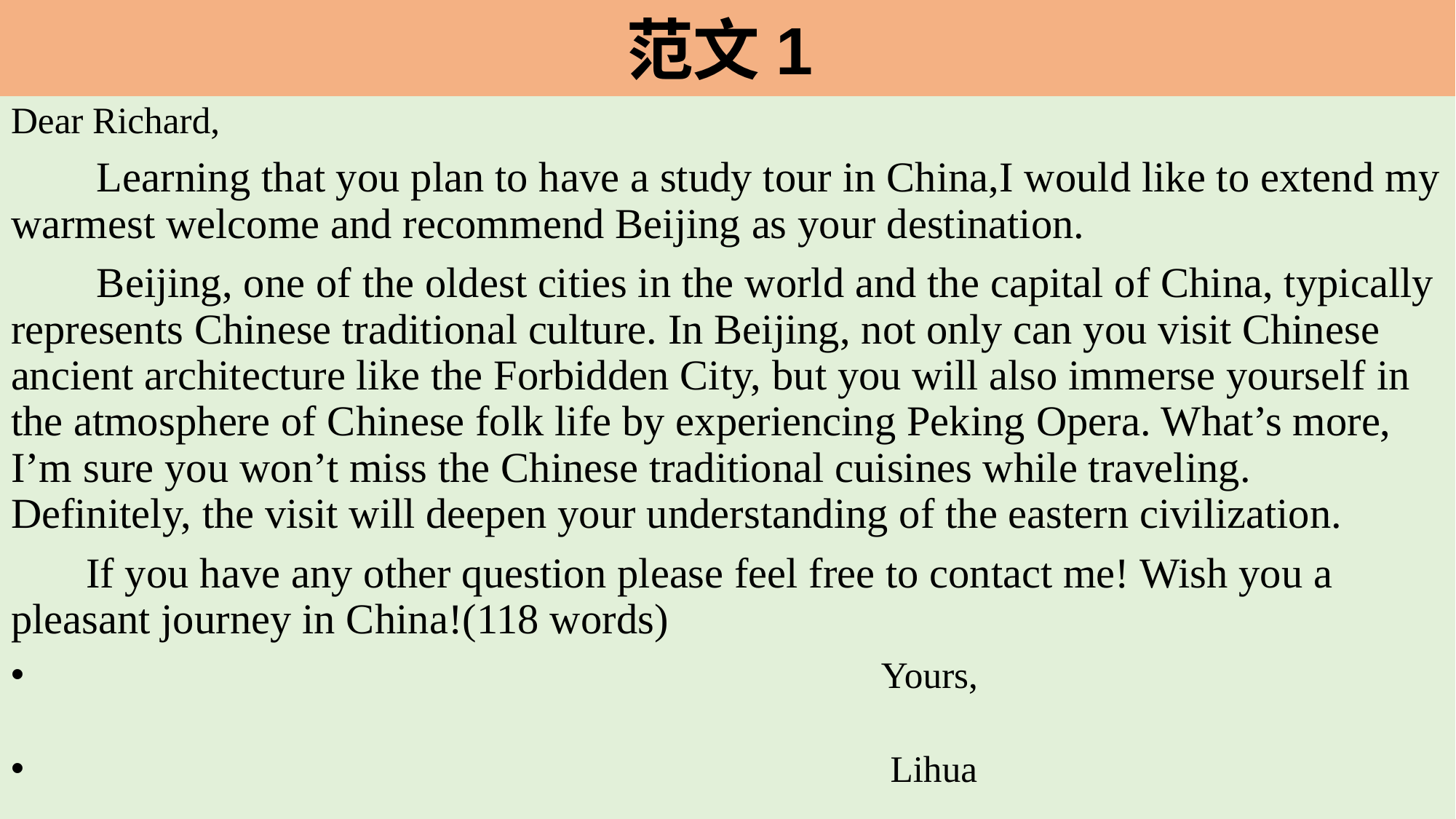

范文1
Dear Richard,
        Learning that you plan to have a study tour in China,I would like to extend my warmest welcome and recommend Beijing as your destination.
        Beijing, one of the oldest cities in the world and the capital of China, typically represents Chinese traditional culture. In Beijing, not only can you visit Chinese ancient architecture like the Forbidden City, but you will also immerse yourself in the atmosphere of Chinese folk life by experiencing Peking Opera. What’s more, I’m sure you won’t miss the Chinese traditional cuisines while traveling. Definitely, the visit will deepen your understanding of the eastern civilization.
       If you have any other question please feel free to contact me! Wish you a pleasant journey in China!(118 words)
                                                                                           Yours,
                                                                                            Lihua